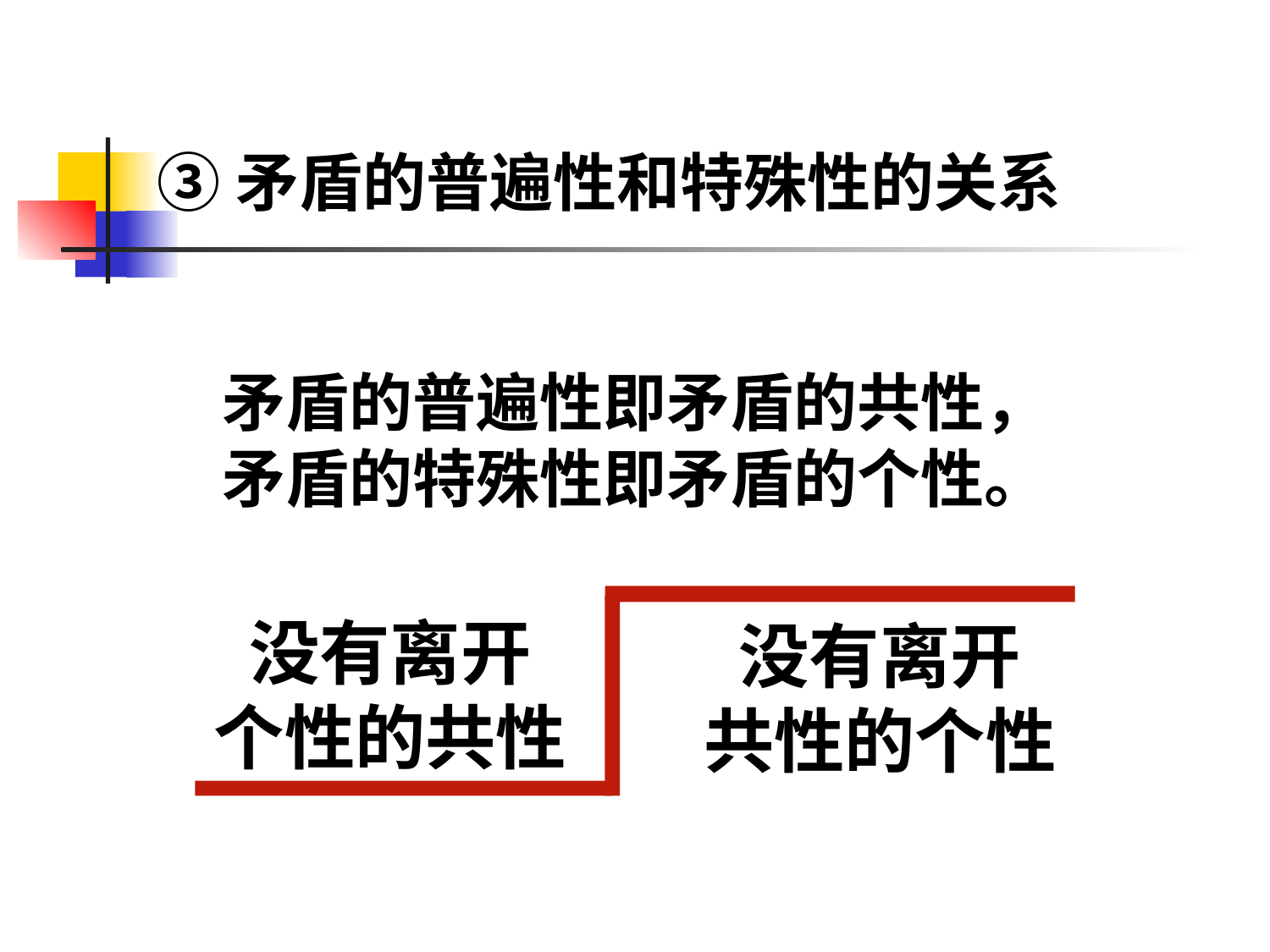

③矛盾的普遍性和特殊性的关系
矛盾的普遍性即矛盾的共性，矛盾的特殊性即矛盾的个性。

没有离开
个性的共性
没有离开
共性的个性